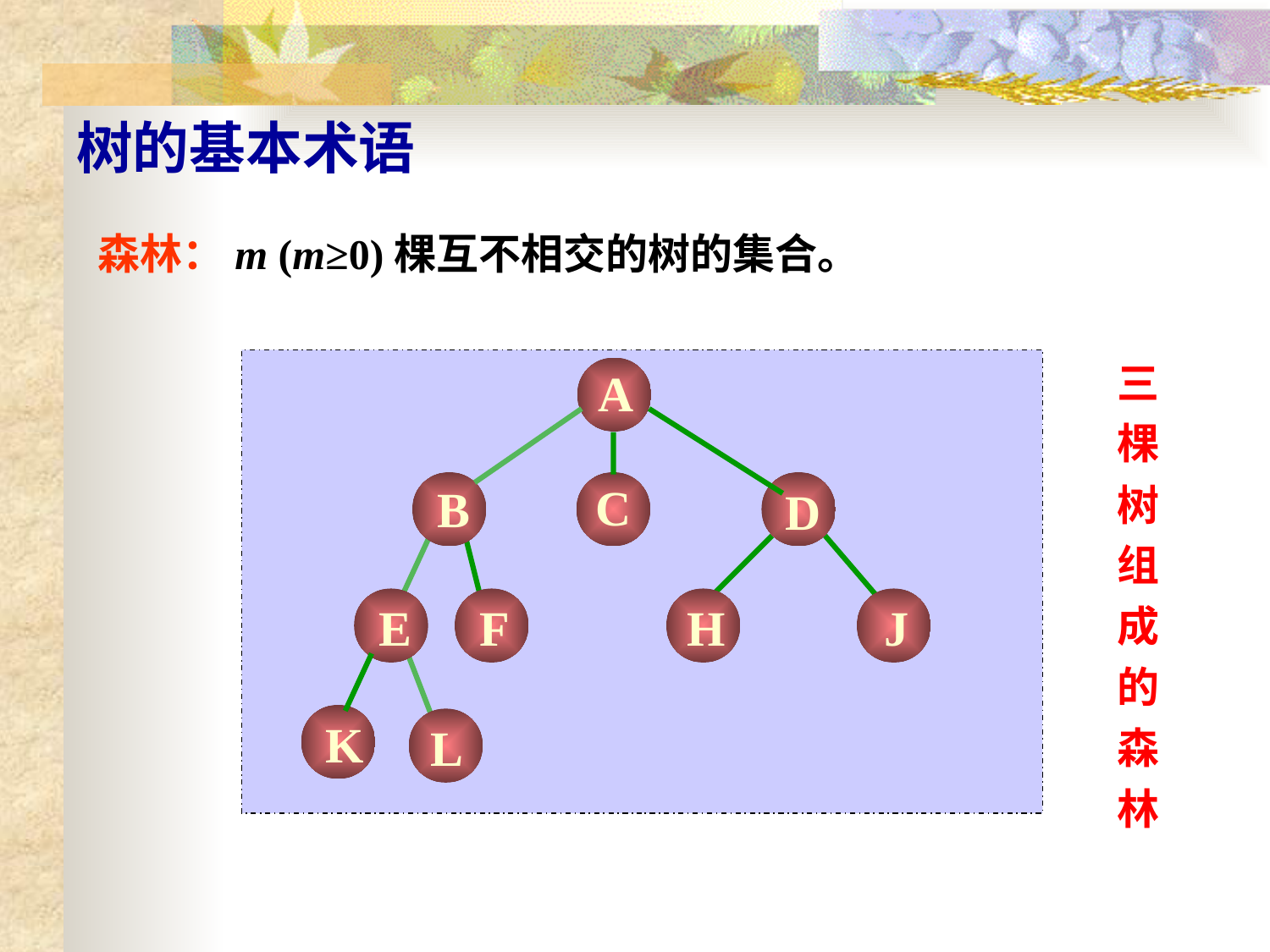

树的基本术语
森林：m (m≥0)棵互不相交的树的集合。
三棵树组成的森林

C

B

D

E
F
H
J

K

L
A